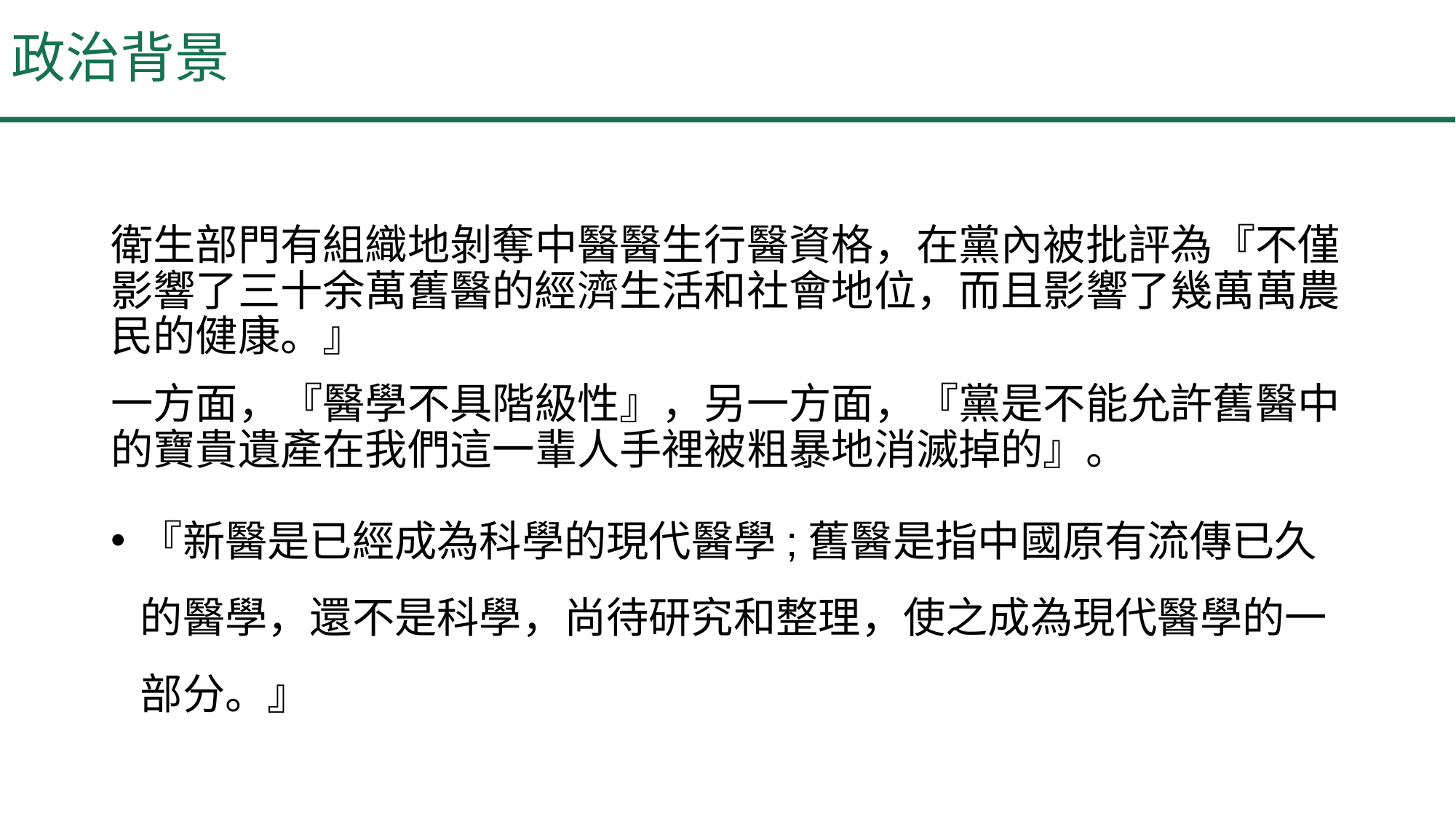

# 政治背景
衛生部門有組織地剝奪中醫醫生行醫資格，在黨內被批評為『不僅影響了三十余萬舊醫的經濟生活和社會地位，而且影響了幾萬萬農民的健康。』
一方面，『醫學不具階級性』，另一方面，『黨是不能允許舊醫中的寶貴遺產在我們這一輩人手裡被粗暴地消滅掉的』。
『新醫是已經成為科學的現代醫學;舊醫是指中國原有流傳已久的醫學，還不是科學，尚待研究和整理，使之成為現代醫學的一部分。』